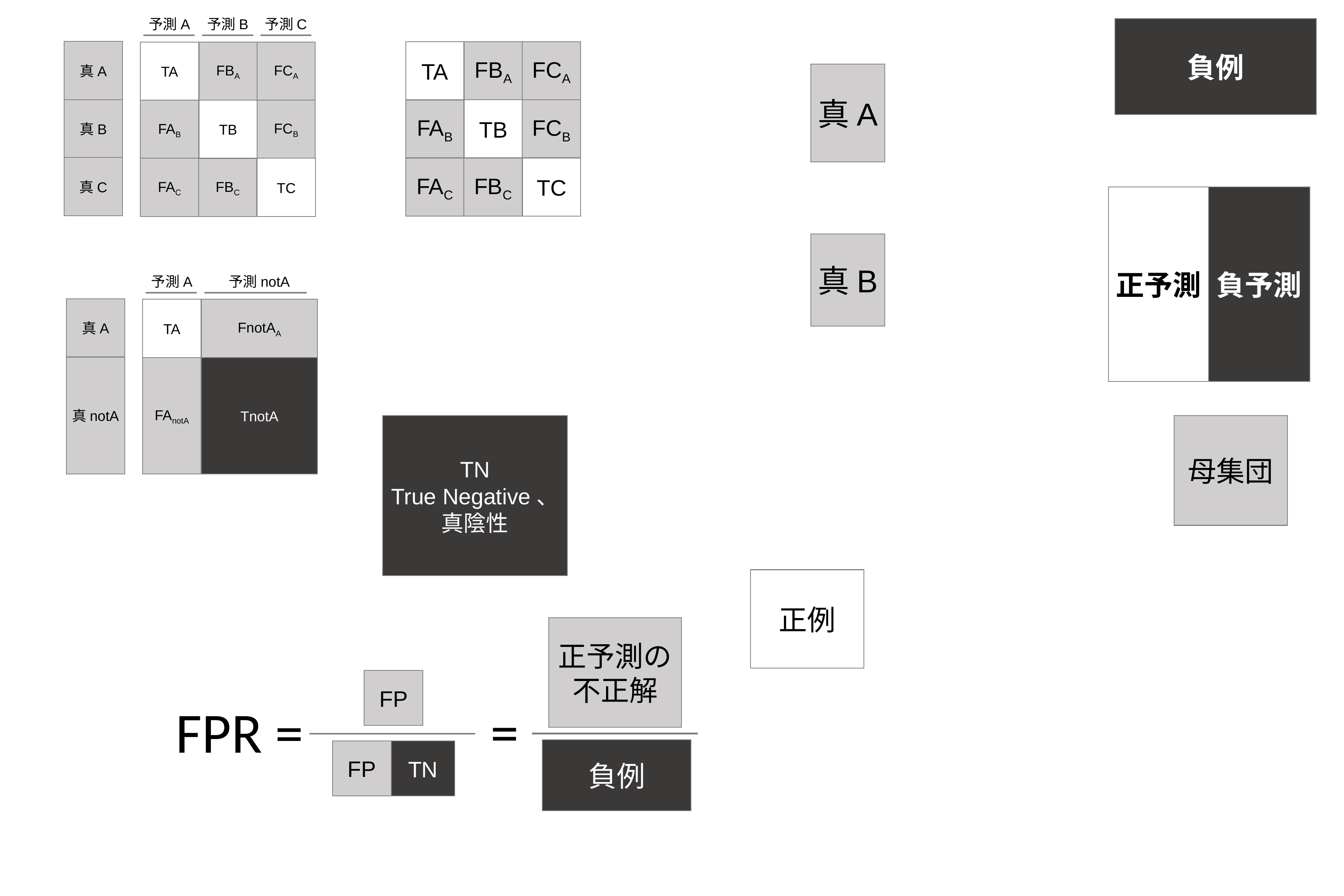

予測A
予測B
予測C
負例
真A
TA
FBA
FCA
TA
FBA
FCA
真A
真B
FCB
TB
FAB
FCB
TB
FAB
真C
FAC
TC
FBC
FAC
TC
FBC
正予測
負予測
真B
予測A
予測notA
真A
TA
FnotAA
真notA
TnotA
FAnotA
TN
True Negative、真陰性
母集団
正例
正予測の不正解
FP
=
FPR =
負例
FP
TN